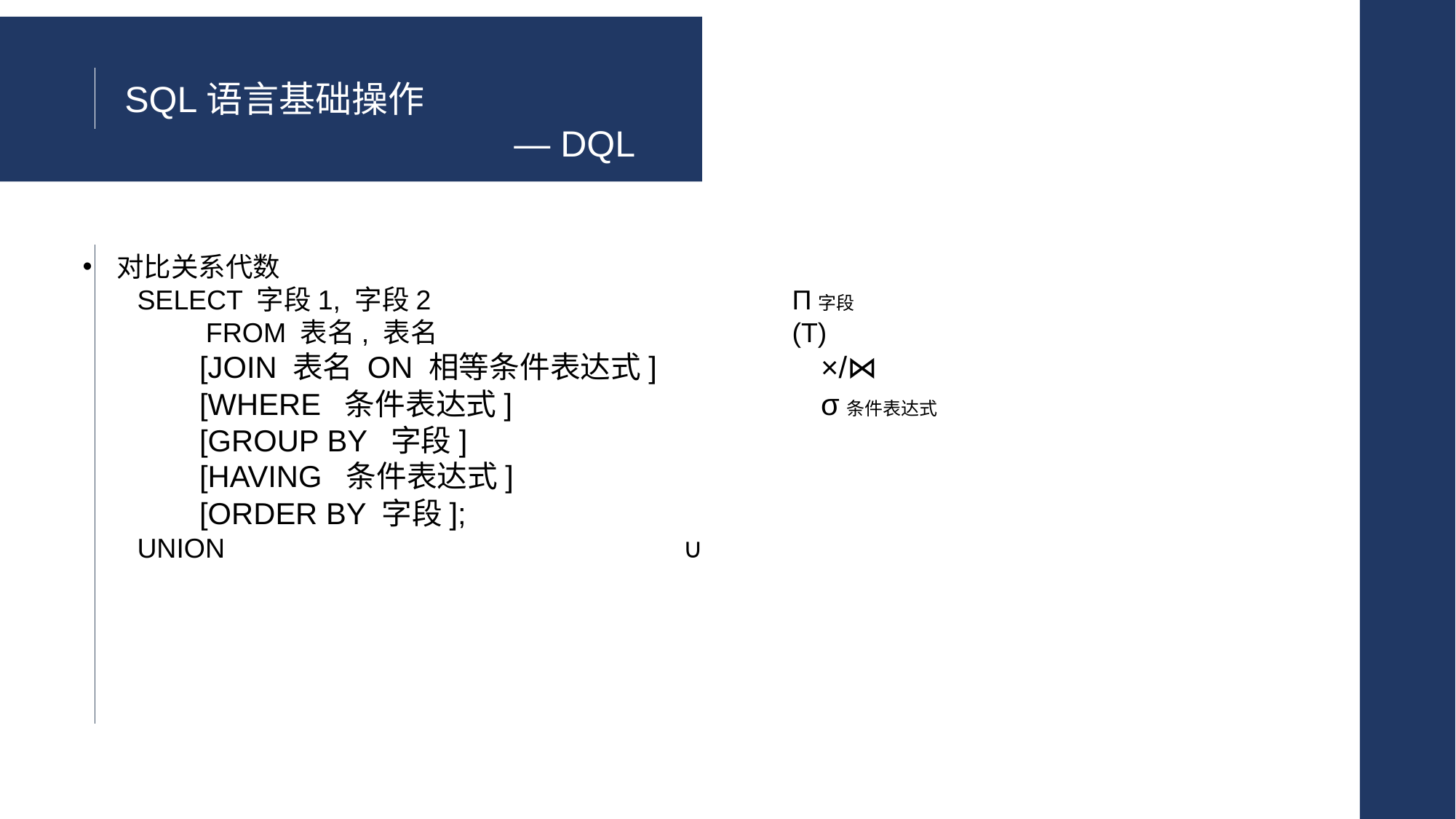

SQL语言基础操作
— DQL
对比关系代数
SELECT 字段1, 字段2				Π字段
         FROM 表名, 表名				(T)
    [JOIN 表名 ON 相等条件表达式]		×/⋈
    [WHERE  条件表达式]			σ条件表达式
    [GROUP BY  字段]
    [HAVING  条件表达式]
    [ORDER BY 字段];
UNION					∪